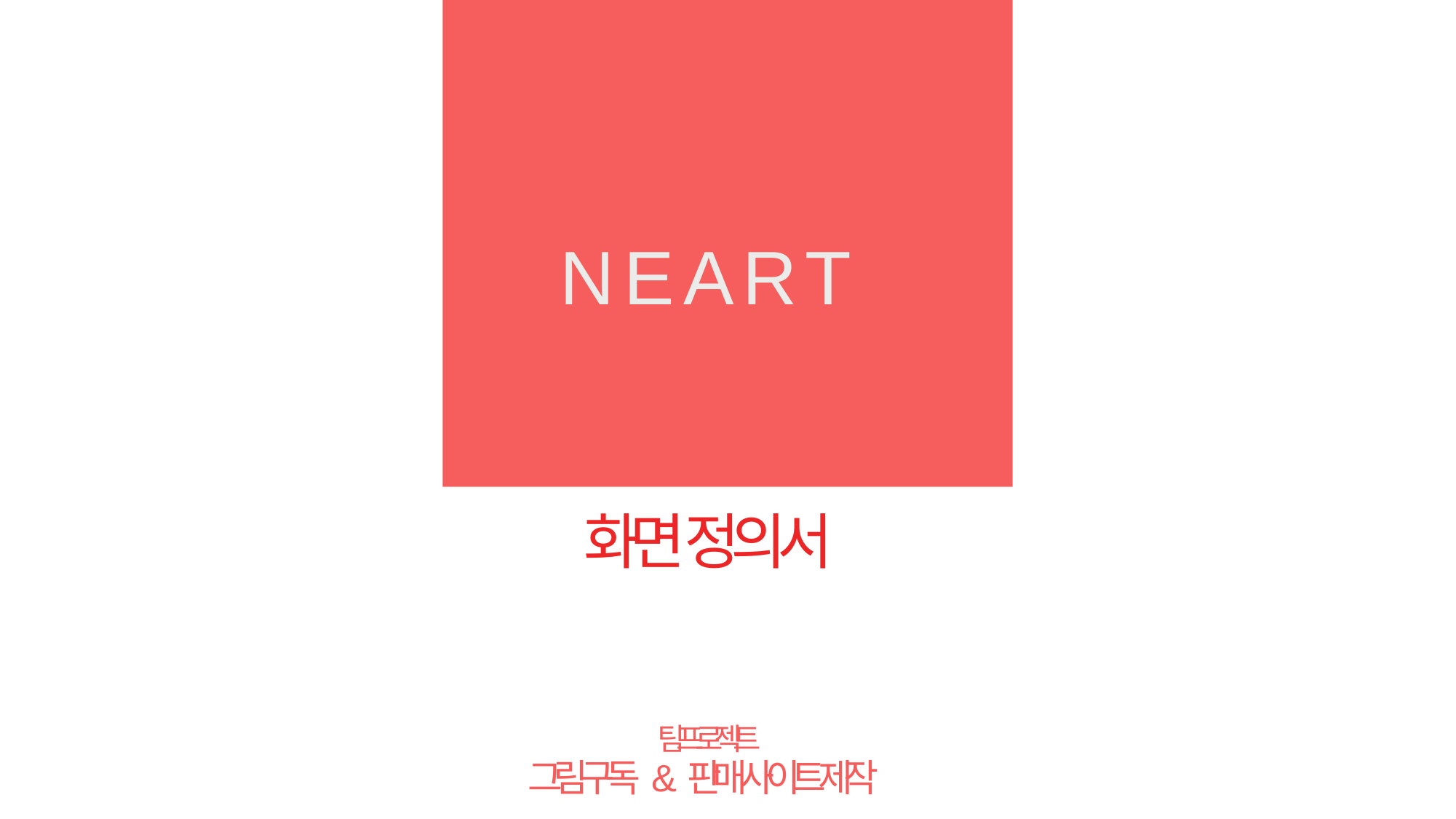

NEART
화면 정의서
팀 프로젝트
그림 구독 & 판매 사이트 제작